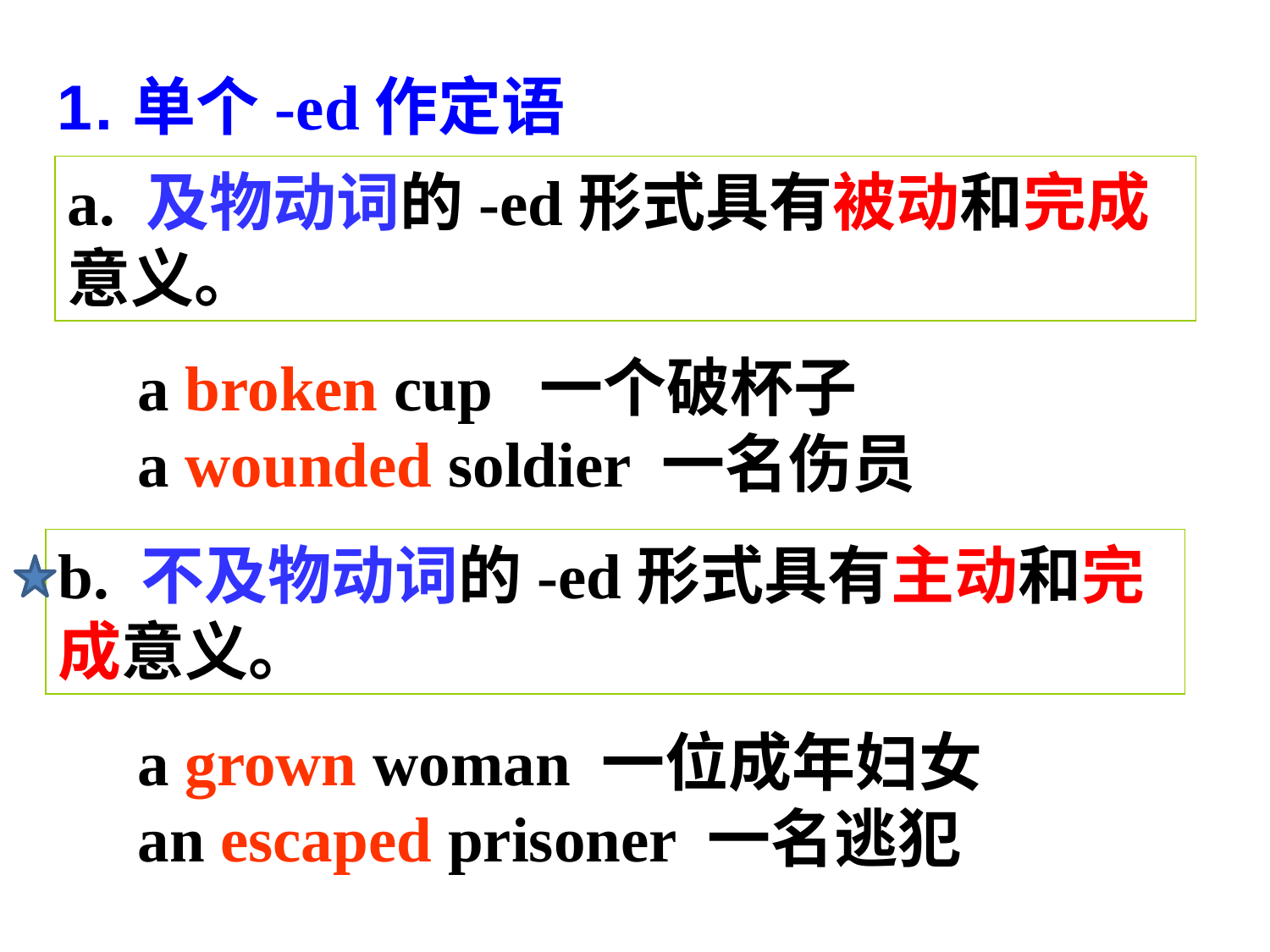

单个-ed作定语
a. 及物动词的-ed形式具有被动和完成意义。
a broken cup  一个破杯子
a wounded soldier 一名伤员
b. 不及物动词的-ed形式具有主动和完成意义。

a grown woman 一位成年妇女
an escaped prisoner 一名逃犯